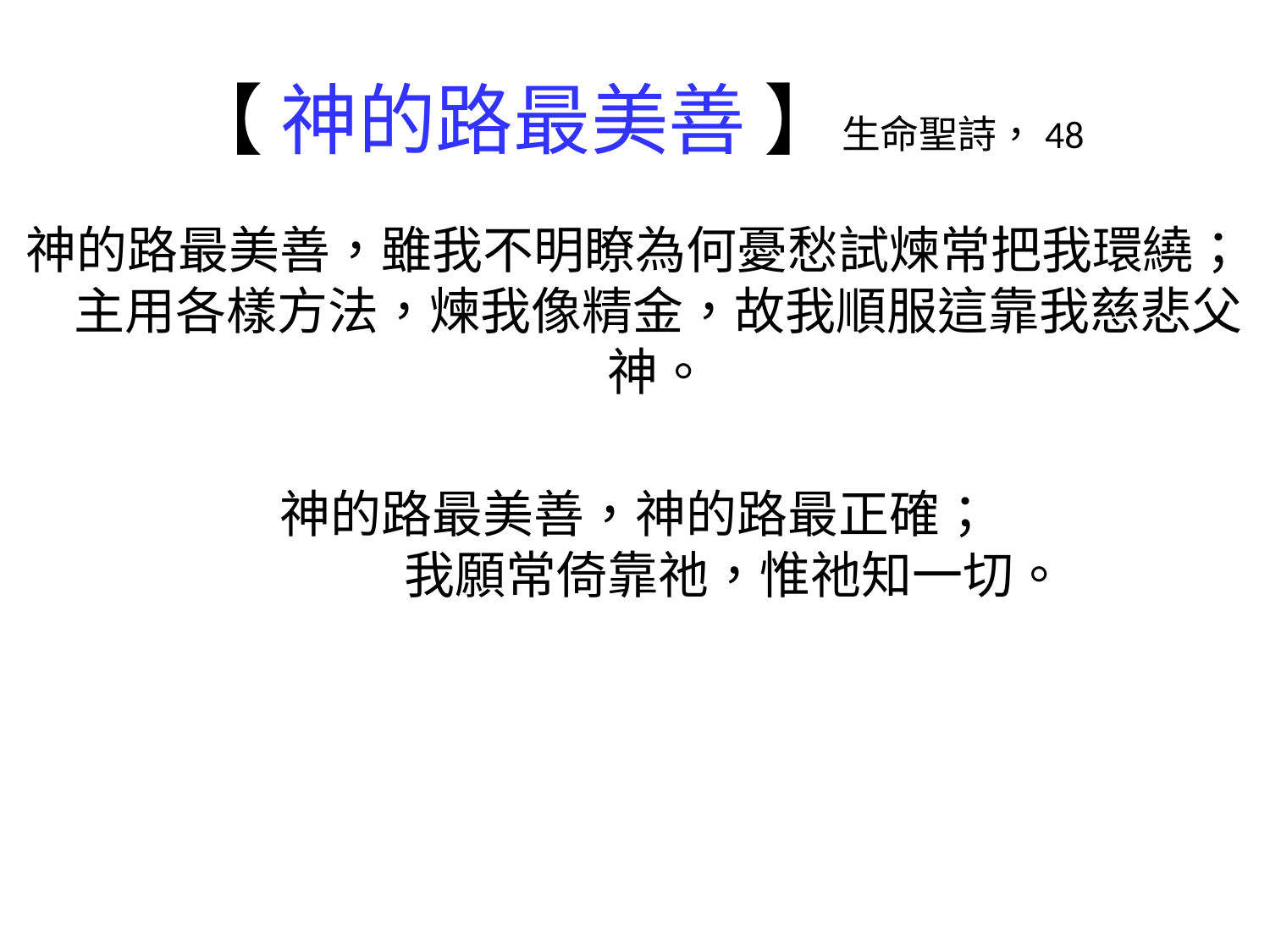

# 【 神的路最美善 】生命聖詩，48
神的路最美善，雖我不明瞭為何憂愁試煉常把我環繞；
主用各樣方法，煉我像精金，故我順服這靠我慈悲父神。

神的路最美善，神的路最正確；
　　　我願常倚靠祂，惟祂知一切。